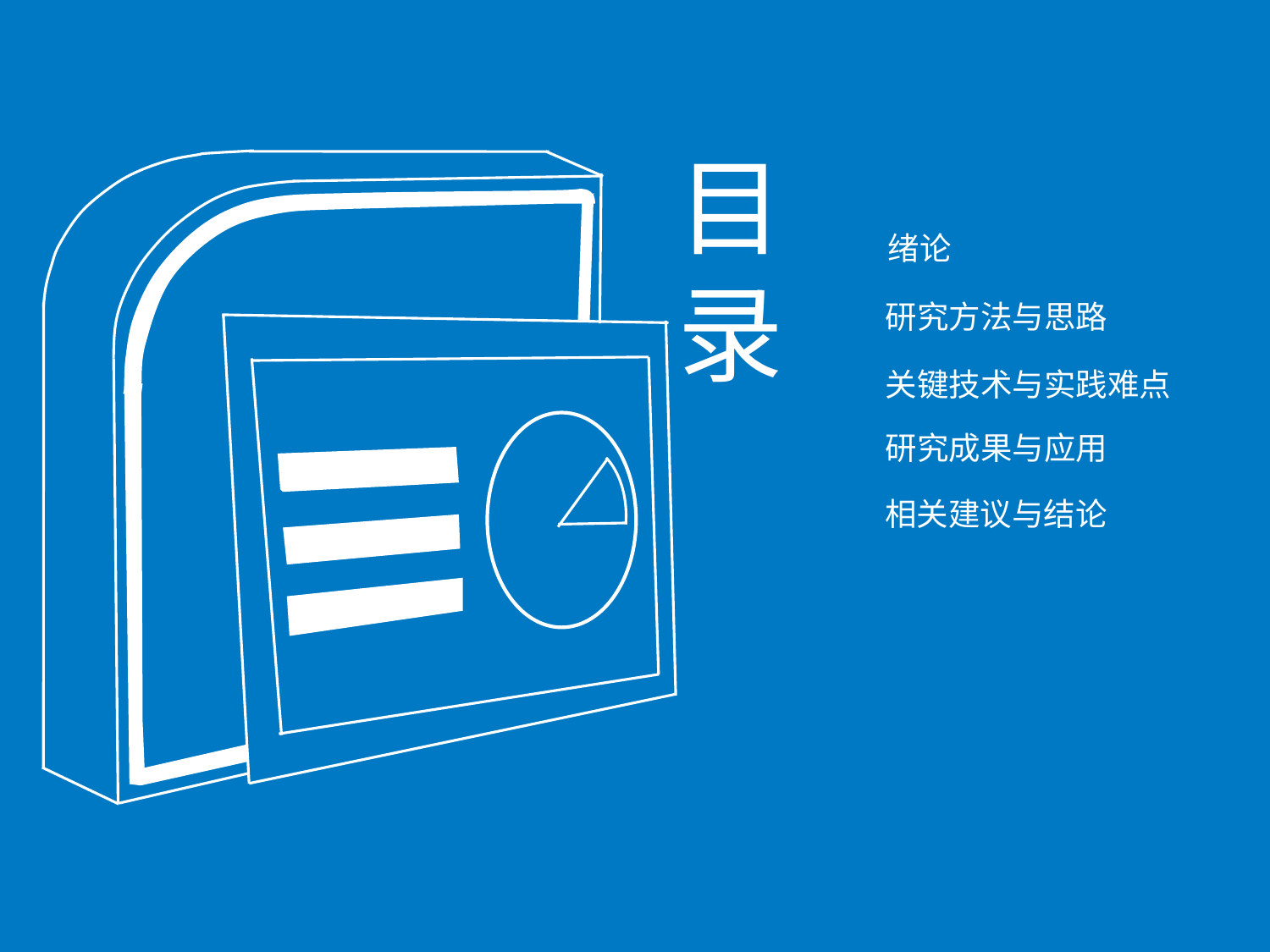

目录

绪论
研究方法与思路
关键技术与实践难点

研究成果与应用

相关建议与结论